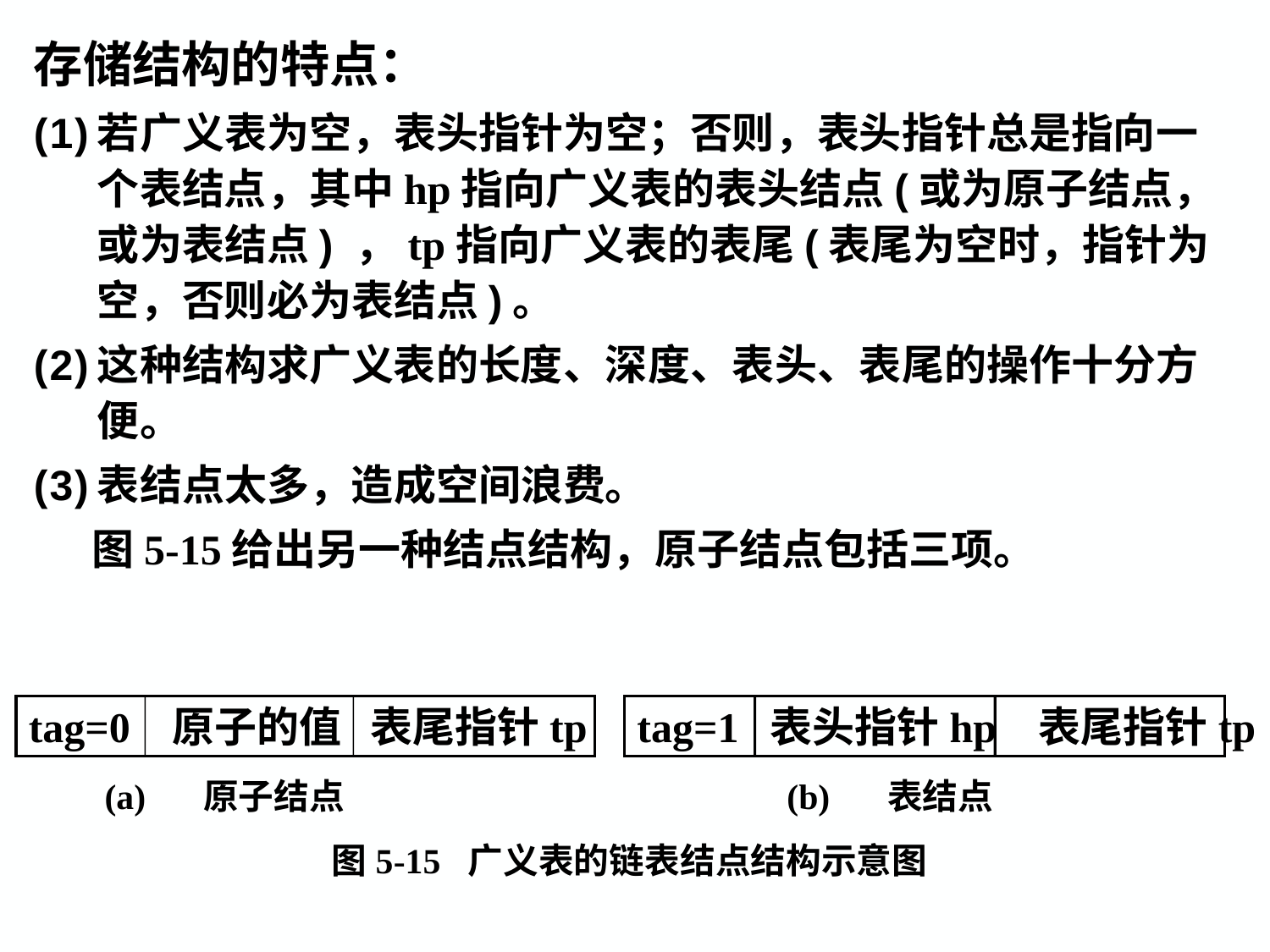

# 存储结构的特点：
若广义表为空，表头指针为空；否则，表头指针总是指向一个表结点，其中hp指向广义表的表头结点(或为原子结点，或为表结点) ，tp指向广义表的表尾(表尾为空时，指针为空，否则必为表结点)。
这种结构求广义表的长度、深度、表头、表尾的操作十分方便。
表结点太多，造成空间浪费。
     图5-15给出另一种结点结构，原子结点包括三项。
tag=0   原子的值   表尾指针tp

tag=1  表头指针hp   表尾指针tp

(a)     原子结点
(b)     表结点
图5-15  广义表的链表结点结构示意图